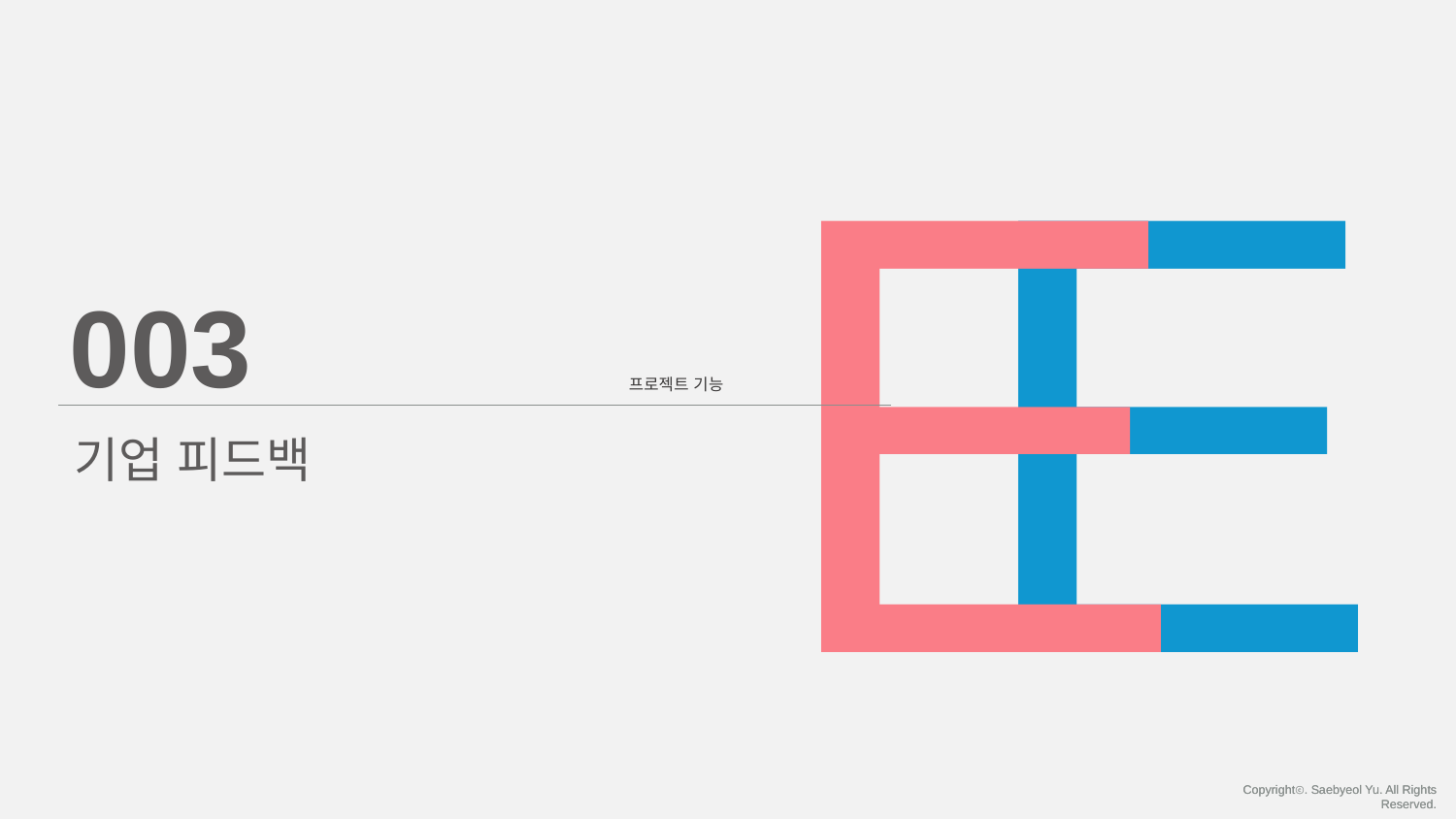

E
E
003
프로젝트 기능
기업 피드백
Copyrightⓒ. Saebyeol Yu. All Rights Reserved.